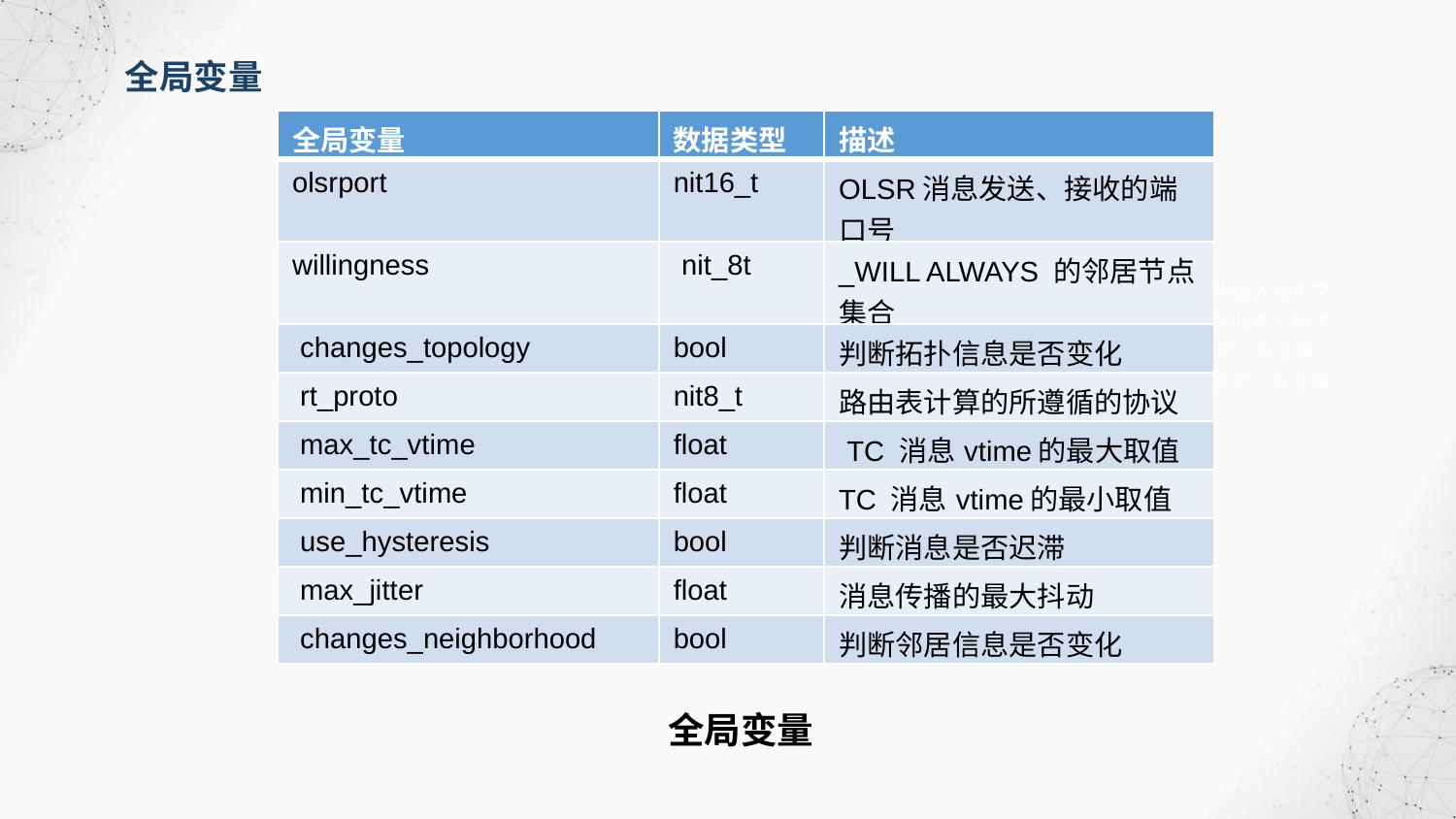

全局变量
| 全局变量 | 数据类型 | 描述 |
| --- | --- | --- |
| olsrport | nit16\_t | OLSR消息发送、接收的端口号 |
| willingness | nit\_8t | \_WILL ALWAYS 的邻居节点集合 |
| changes\_topology | bool | 判断拓扑信息是否变化 |
| rt\_proto | nit8\_t | 路由表计算的所遵循的协议 |
| max\_tc\_vtime | float | TC 消息vtime的最大取值 |
| min\_tc\_vtime | float | TC 消息vtime的最小取值 |
| use\_hysteresis | bool | 判断消息是否迟滞 |
| max\_jitter | float | 消息传播的最大抖动 |
| changes\_neighborhood | bool | 判断邻居信息是否变化 |
点击此处添加标题
在此输入相关文字，在此输入相关文字，在此输入相关文字在此输入相关文字，在此输入相关文字，在此输入相关文字， 在此输入相关文字，在此输入相关文字，在此输入相关文字在此输入相关文字，在此输入相关文字，在此输入相关文字，

02
点击此处添加标题
全局变量